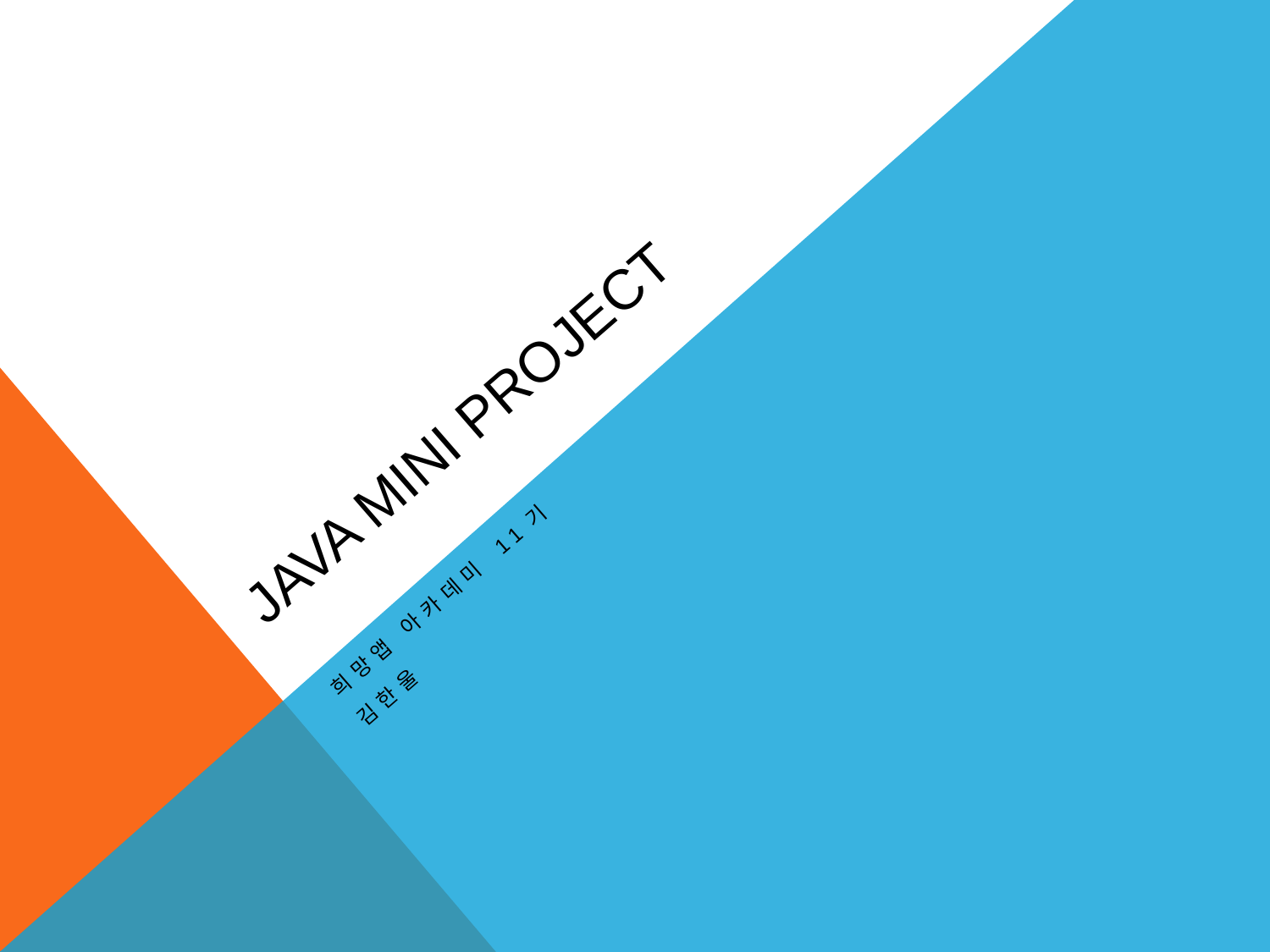

# Java mini project
희망앱 아카데미 11기
김한울